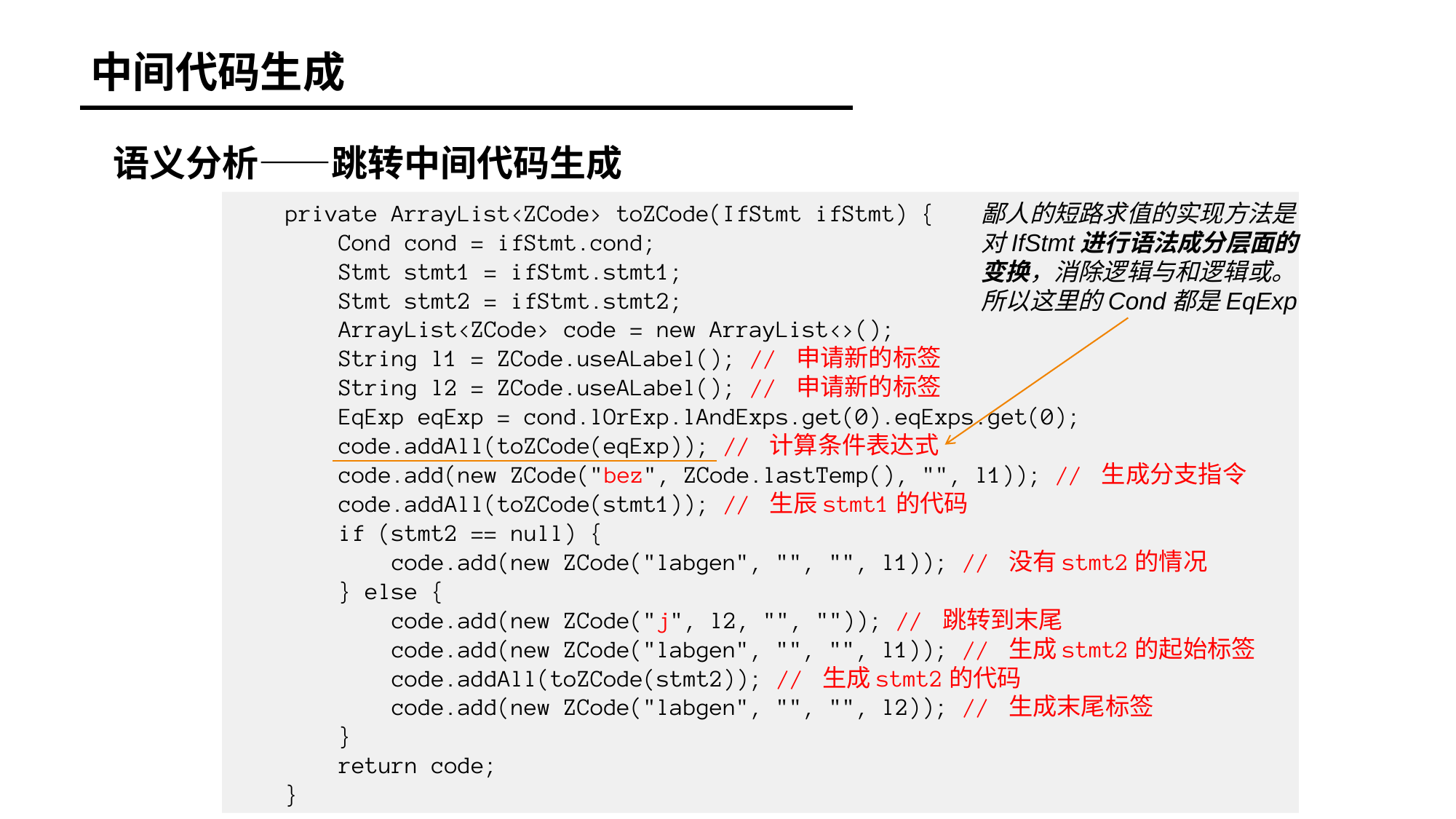

中间代码生成
语义分析——跳转中间代码生成
    private ArrayList<ZCode> toZCode(IfStmt ifStmt) {
        Cond cond = ifStmt.cond;
        Stmt stmt1 = ifStmt.stmt1;
        Stmt stmt2 = ifStmt.stmt2;
        ArrayList<ZCode> code = new ArrayList<>();
        String l1 = ZCode.useALabel(); // 申请新的标签
        String l2 = ZCode.useALabel(); // 申请新的标签
        EqExp eqExp = cond.lOrExp.lAndExps.get(0).eqExps.get(0);
        code.addAll(toZCode(eqExp)); // 计算条件表达式
        code.add(new ZCode("bez", ZCode.lastTemp(), "", l1)); // 生成分支指令
        code.addAll(toZCode(stmt1)); // 生辰stmt1的代码
        if (stmt2 == null) {
            code.add(new ZCode("labgen", "", "", l1)); // 没有stmt2的情况
        } else {
            code.add(new ZCode("j", l2, "", "")); // 跳转到末尾
            code.add(new ZCode("labgen", "", "", l1)); // 生成stmt2的起始标签
            code.addAll(toZCode(stmt2)); // 生成stmt2的代码
            code.add(new ZCode("labgen", "", "", l2)); // 生成末尾标签
        }
        return code;
    }
鄙人的短路求值的实现方法是对IfStmt进行语法成分层面的变换，消除逻辑与和逻辑或。所以这里的Cond都是EqExp